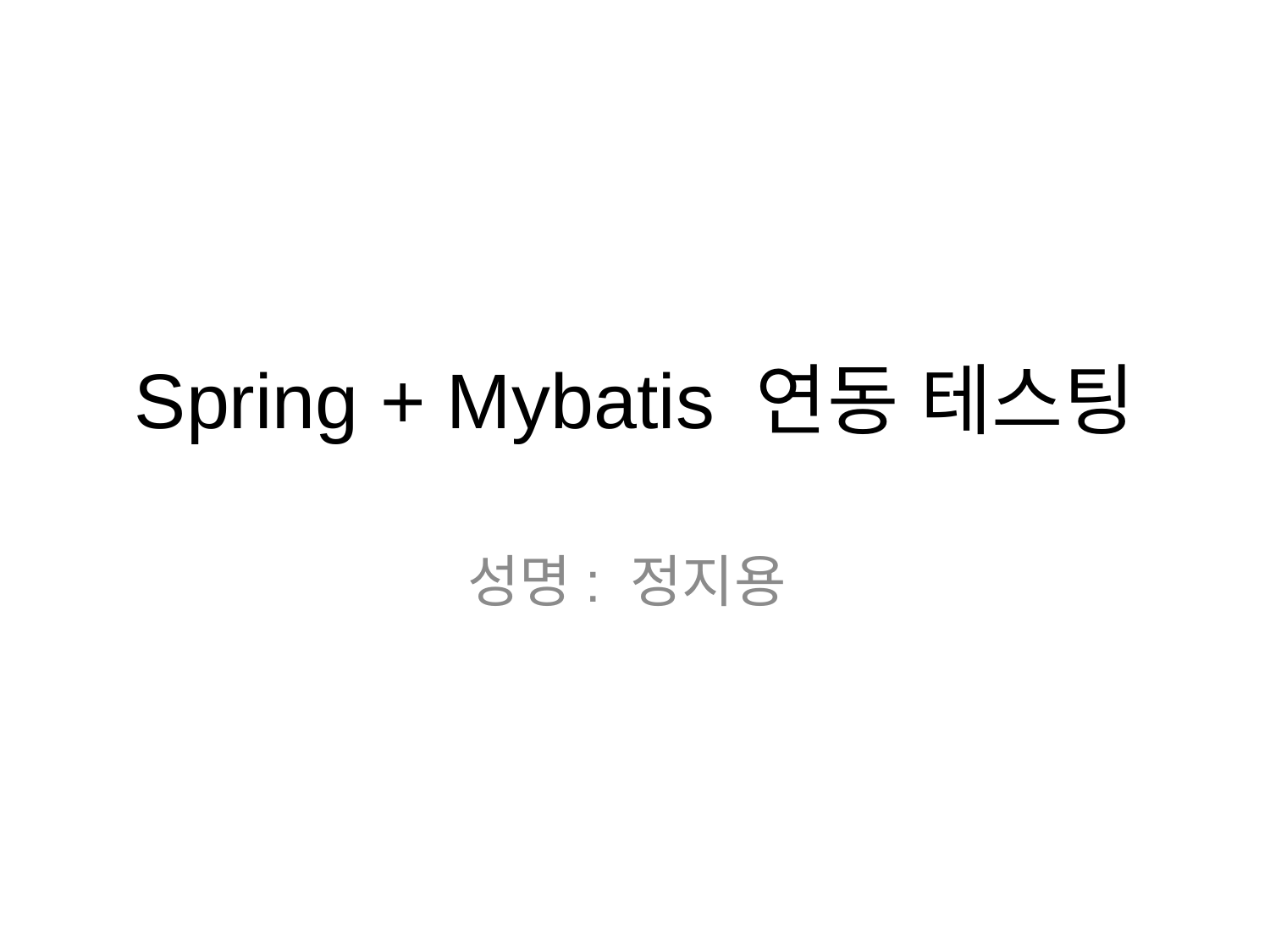

# Spring + Mybatis 연동 테스팅
성명: 정지용